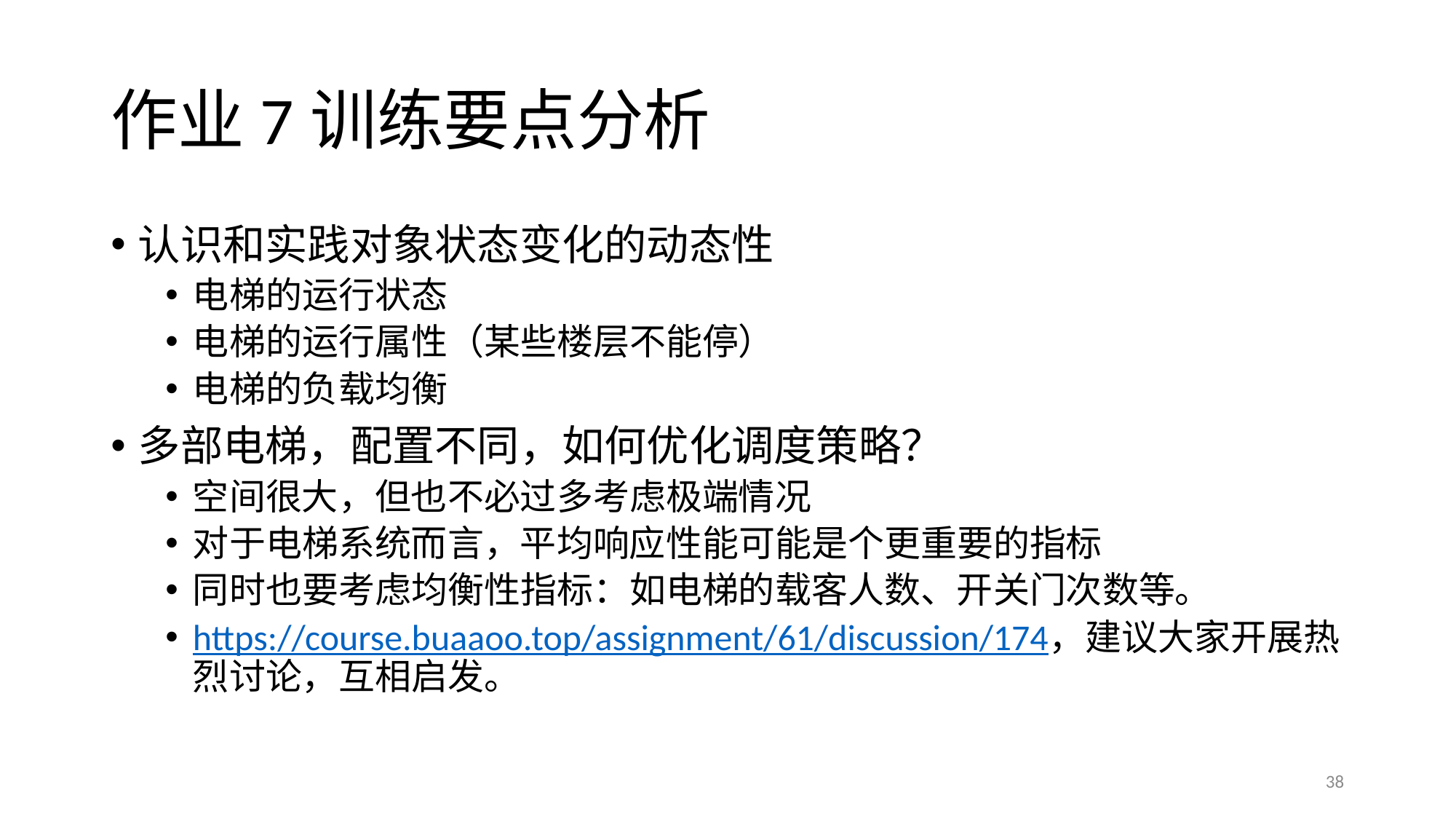

# 作业7训练要点分析
认识和实践对象状态变化的动态性
电梯的运行状态
电梯的运行属性（某些楼层不能停）
电梯的负载均衡
多部电梯，配置不同，如何优化调度策略？
空间很大，但也不必过多考虑极端情况
对于电梯系统而言，平均响应性能可能是个更重要的指标
同时也要考虑均衡性指标：如电梯的载客人数、开关门次数等。
https://course.buaaoo.top/assignment/61/discussion/174，建议大家开展热烈讨论，互相启发。
38